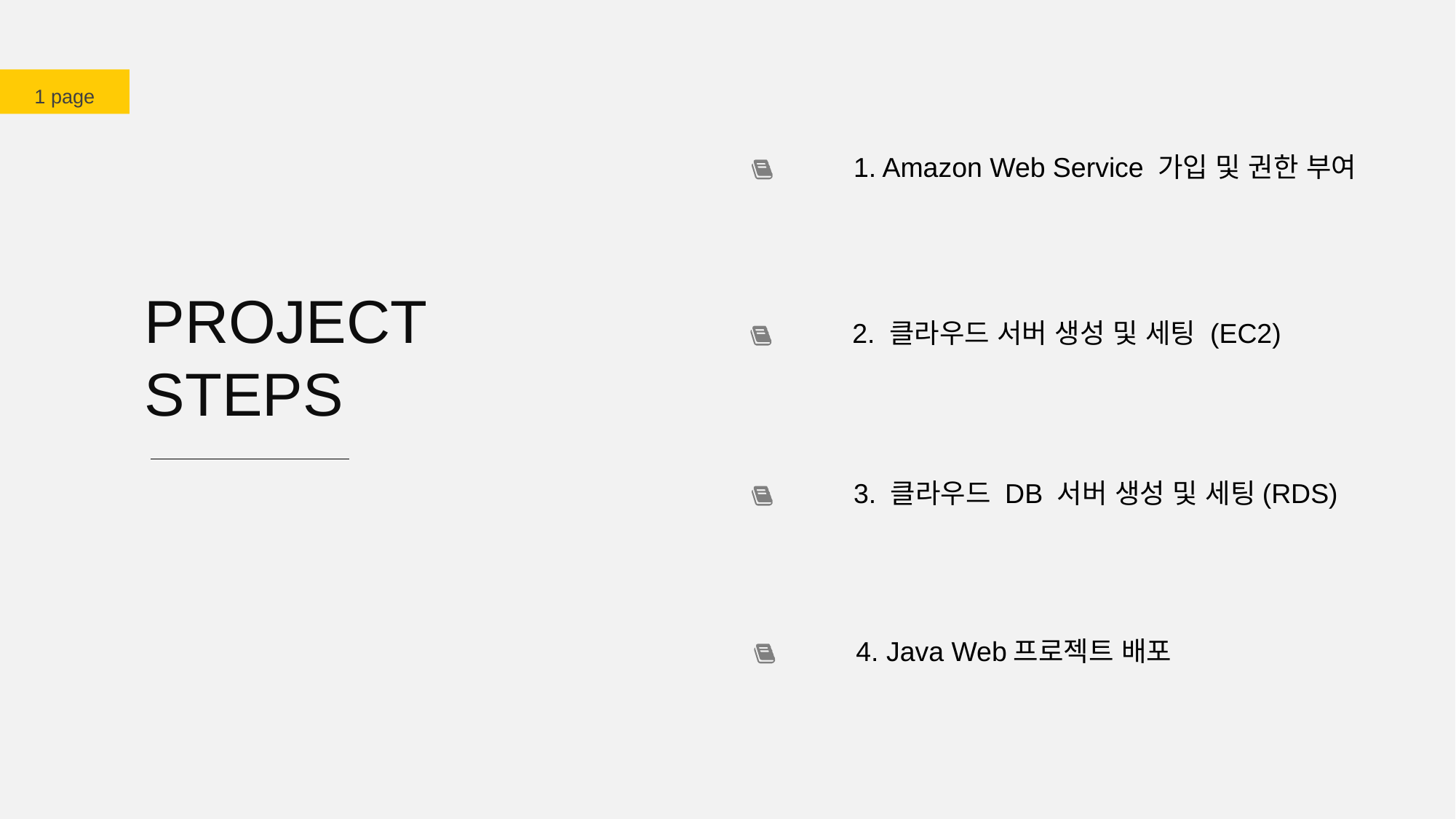

1 page

1. Amazon Web Service 가입 및 권한 부여

PROJECT
STEPS
2. 클라우드 서버 생성 및 세팅 (EC2)

3. 클라우드 DB 서버 생성 및 세팅(RDS)

4. Java Web프로젝트 배포